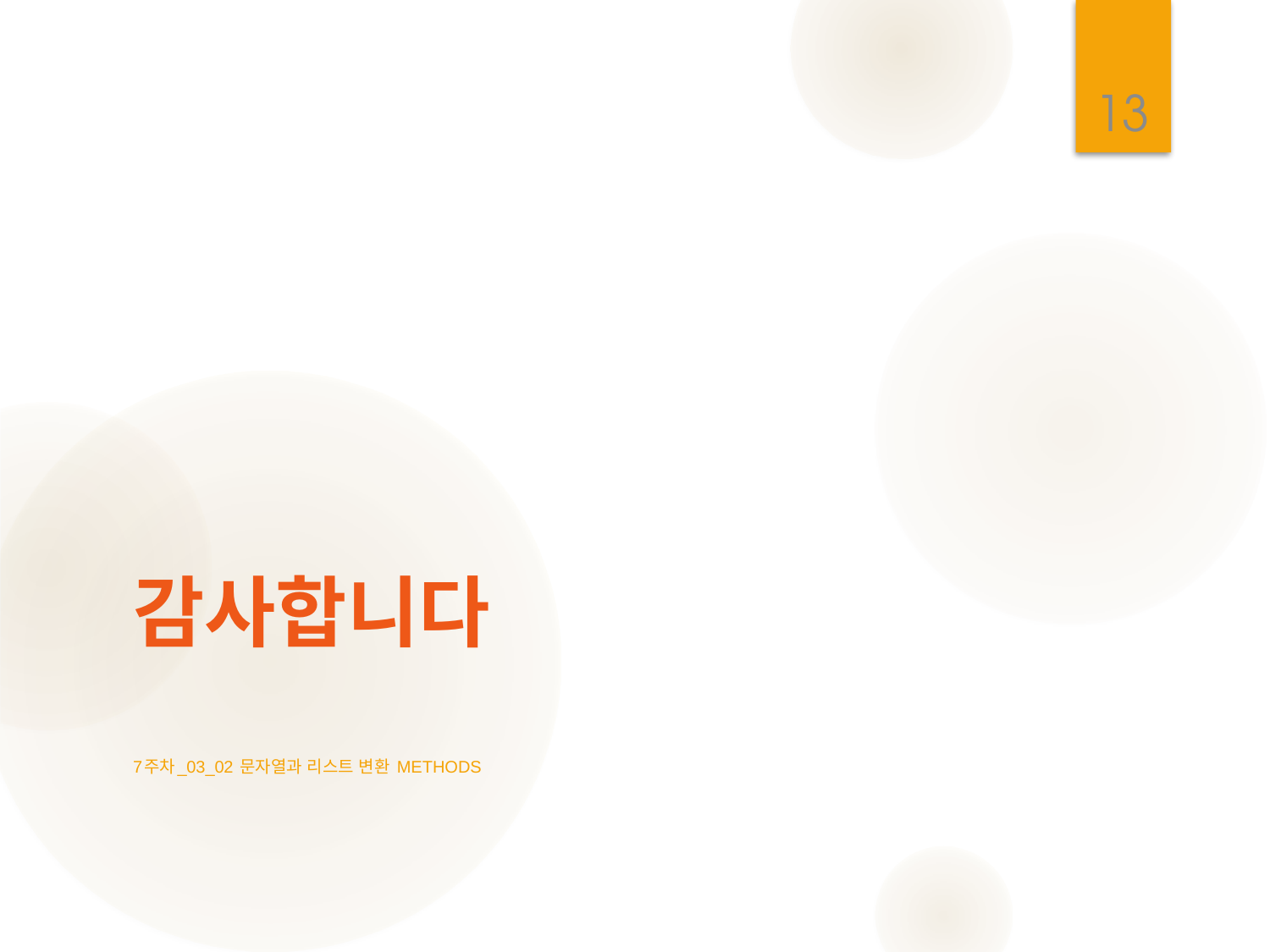

13
# 감사합니다

7주차_03_02 문자열과 리스트 변환 methods